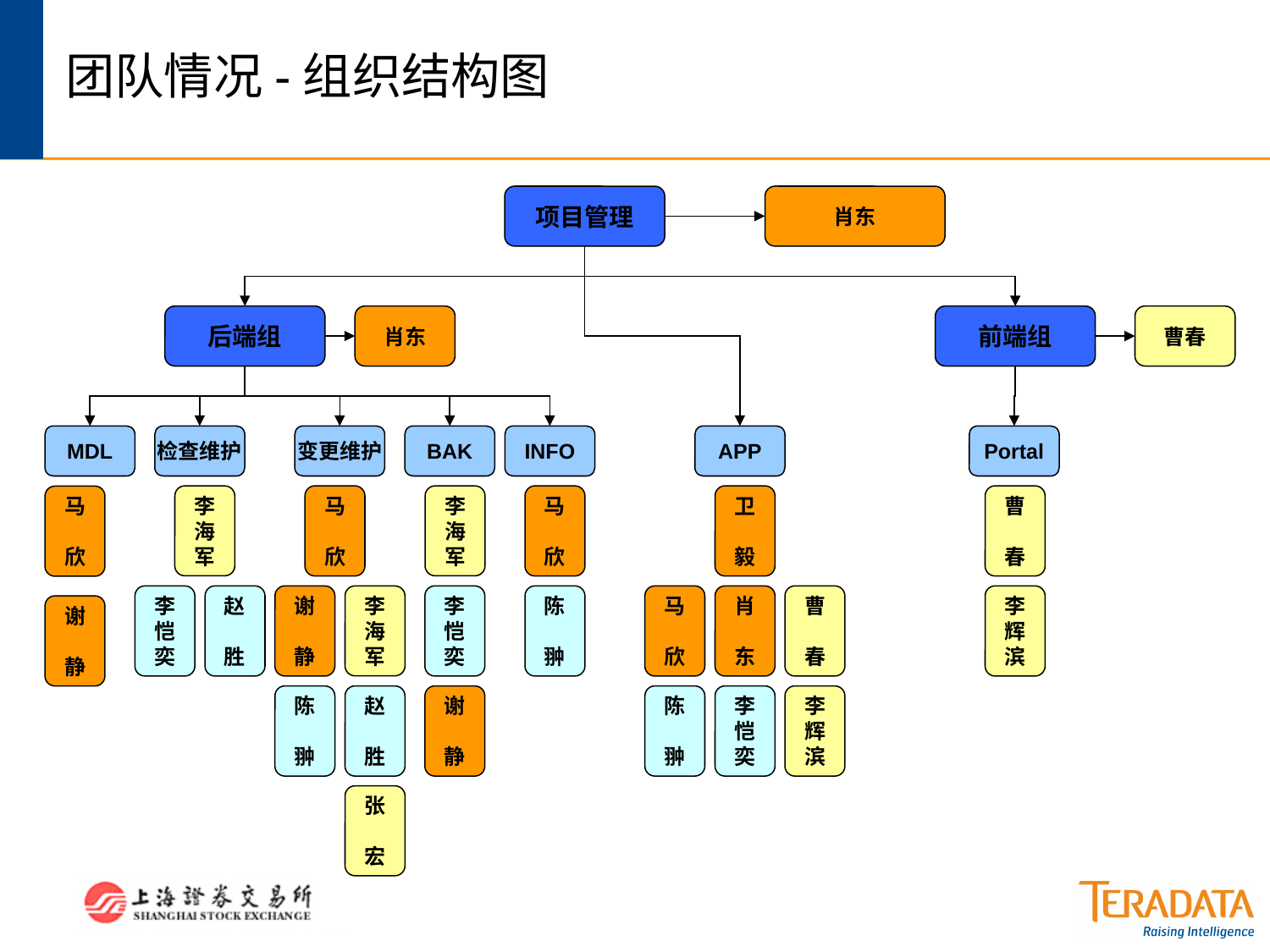

# 团队情况-组织结构图
项目管理
肖东
后端组
肖东
前端组
曹春
MDL
检查维护
变更维护
BAK
INFO
APP
Portal
李
海
军
马

欣
李
海
军
马

欣
卫

毅
曹

春
马

欣
李
恺
奕
赵

胜
谢

静
李
海
军
李
恺
奕
陈

翀
马

欣
肖

东
曹

春
李
辉
滨
谢

静
陈

翀
赵

胜
谢

静
陈

翀
李
恺
奕
李
辉
滨
张

宏